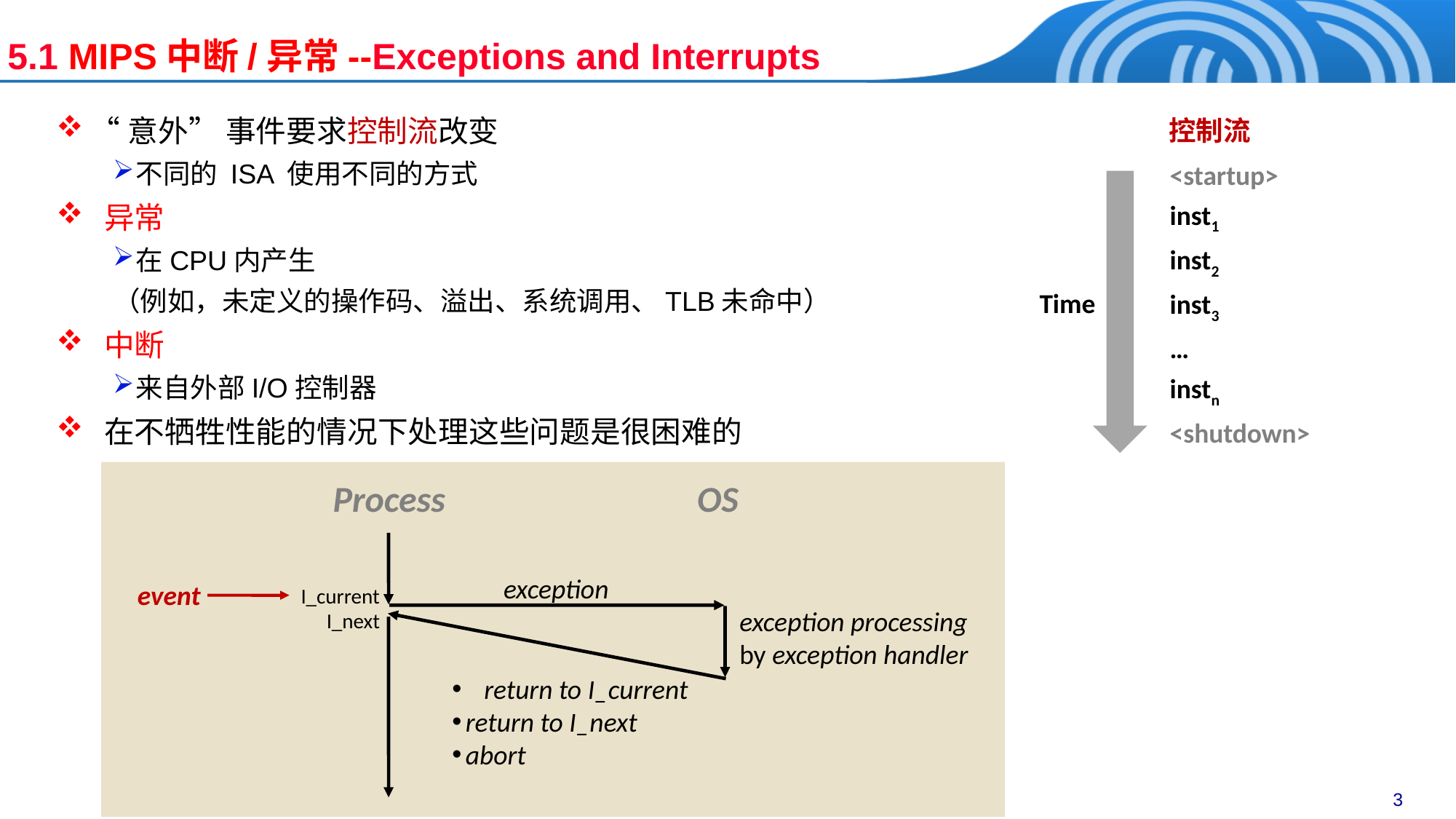

# 5.1 MIPS中断/异常--Exceptions and Interrupts
“意外” 事件要求控制流改变
不同的 ISA 使用不同的方式
 异常
在CPU内产生
（例如，未定义的操作码、溢出、系统调用、TLB未命中）
 中断
来自外部I/O控制器
 在不牺牲性能的情况下处理这些问题是很困难的
控制流
<startup>
inst1
inst2
inst3
…
instn
<shutdown>

Time

Process
OS

exception
event
I_current

exception processing
by exception handler

I_next

 return to I_current
return to I_next
abort